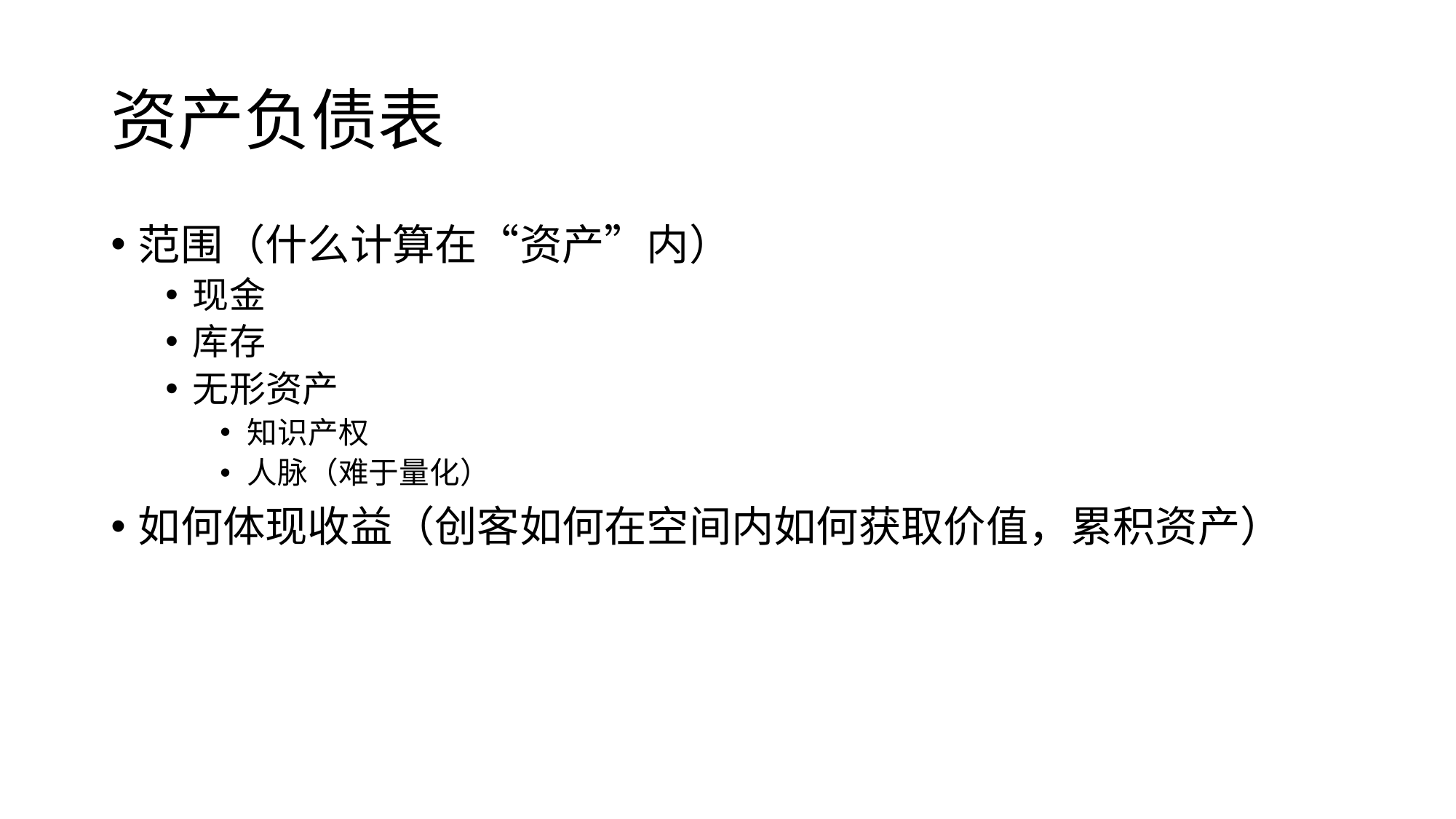

# 资产负债表
范围（什么计算在“资产”内）
现金
库存
无形资产
知识产权
人脉（难于量化）
如何体现收益（创客如何在空间内如何获取价值，累积资产）